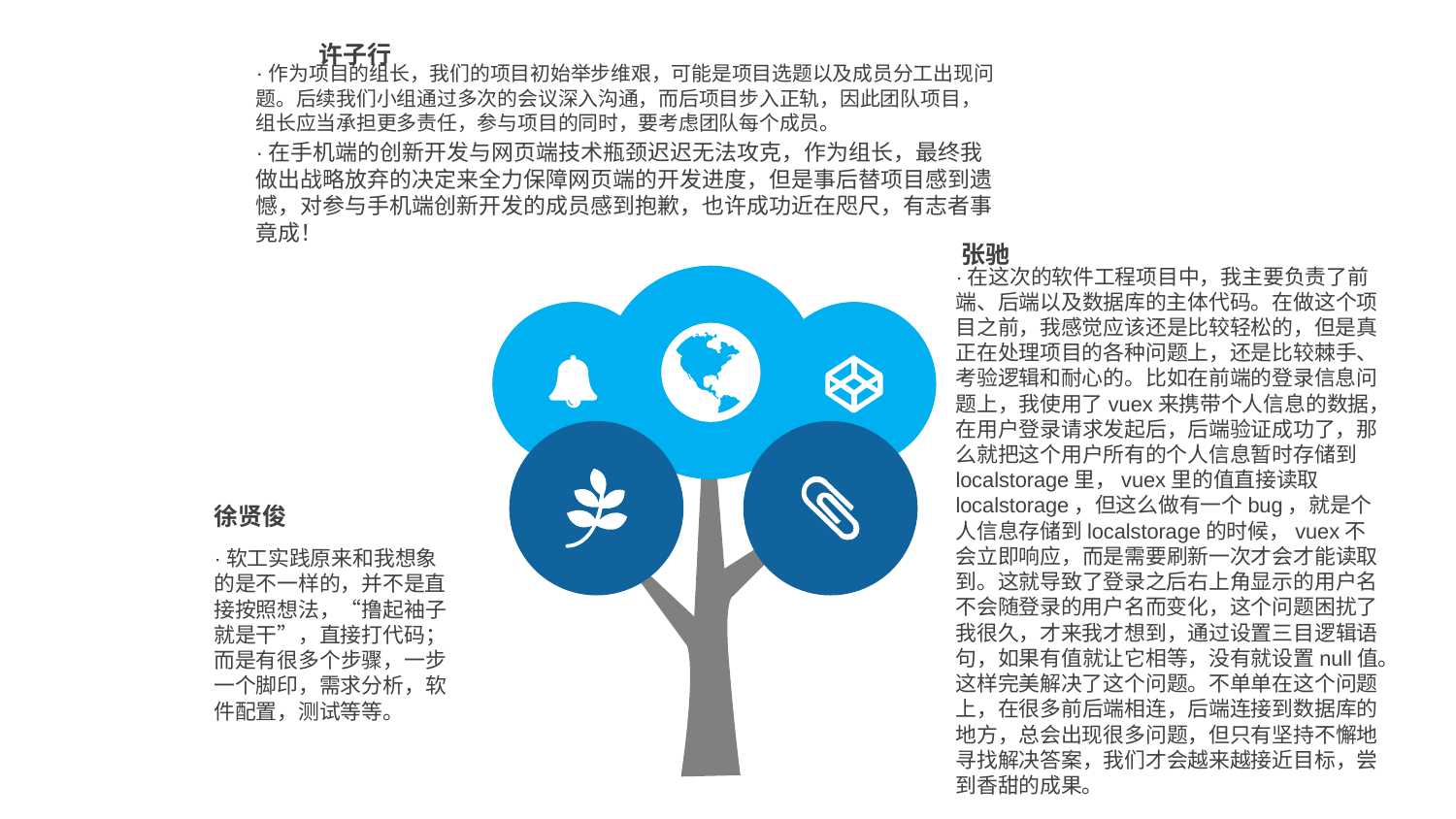

许子行
·作为项目的组长，我们的项目初始举步维艰，可能是项目选题以及成员分工出现问题。后续我们小组通过多次的会议深入沟通，而后项目步入正轨，因此团队项目，组长应当承担更多责任，参与项目的同时，要考虑团队每个成员。
·在手机端的创新开发与网页端技术瓶颈迟迟无法攻克，作为组长，最终我做出战略放弃的决定来全力保障网页端的开发进度，但是事后替项目感到遗憾，对参与手机端创新开发的成员感到抱歉，也许成功近在咫尺，有志者事竟成！

张驰
·在这次的软件工程项目中，我主要负责了前端、后端以及数据库的主体代码。在做这个项目之前，我感觉应该还是比较轻松的，但是真正在处理项目的各种问题上，还是比较棘手、考验逻辑和耐心的。比如在前端的登录信息问题上，我使用了vuex来携带个人信息的数据，在用户登录请求发起后，后端验证成功了，那么就把这个用户所有的个人信息暂时存储到localstorage里，vuex里的值直接读取localstorage，但这么做有一个bug，就是个人信息存储到localstorage的时候，vuex不会立即响应，而是需要刷新一次才会才能读取到。这就导致了登录之后右上角显示的用户名不会随登录的用户名而变化，这个问题困扰了我很久，才来我才想到，通过设置三目逻辑语句，如果有值就让它相等，没有就设置null值。这样完美解决了这个问题。不单单在这个问题上，在很多前后端相连，后端连接到数据库的地方，总会出现很多问题，但只有坚持不懈地寻找解决答案，我们才会越来越接近目标，尝到香甜的成果。

徐贤俊
·软工实践原来和我想象的是不一样的，并不是直接按照想法，“撸起袖子就是干”，直接打代码；而是有很多个步骤，一步一个脚印，需求分析，软件配置，测试等等。